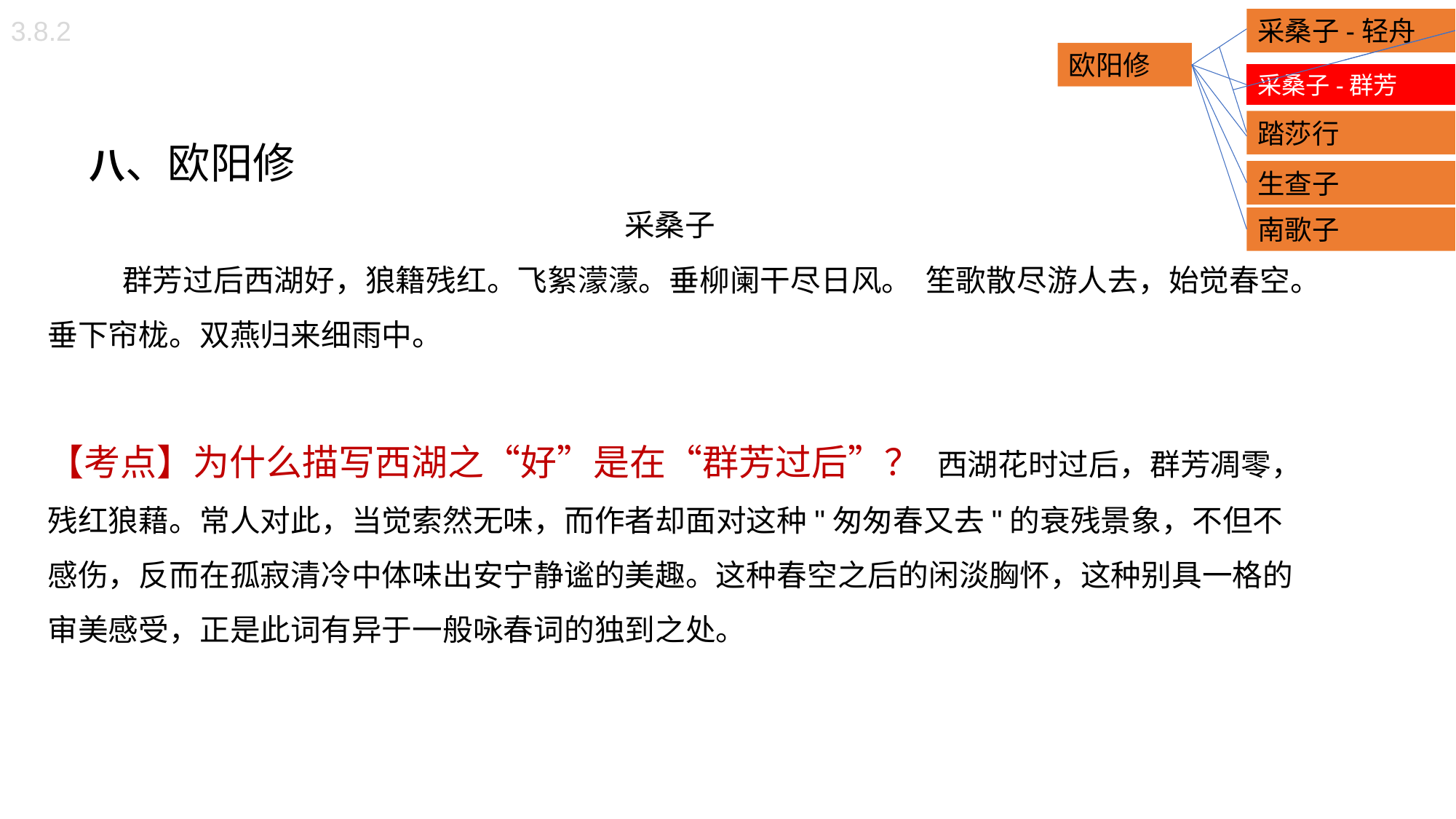

3.8.2
采桑子-轻舟
欧阳修
采桑子-群芳
    八、欧阳修
采桑子
          群芳过后西湖好，狼籍残红。飞絮濛濛。垂柳阑干尽日风。  笙歌散尽游人去，始觉春空。垂下帘栊。双燕归来细雨中。

【考点】为什么描写西湖之“好”是在“群芳过后”？  西湖花时过后，群芳凋零，残红狼藉。常人对此，当觉索然无味，而作者却面对这种"匆匆春又去"的衰残景象，不但不感伤，反而在孤寂清冷中体味出安宁静谧的美趣。这种春空之后的闲淡胸怀，这种别具一格的审美感受，正是此词有异于一般咏春词的独到之处。
踏莎行
生查子
南歌子